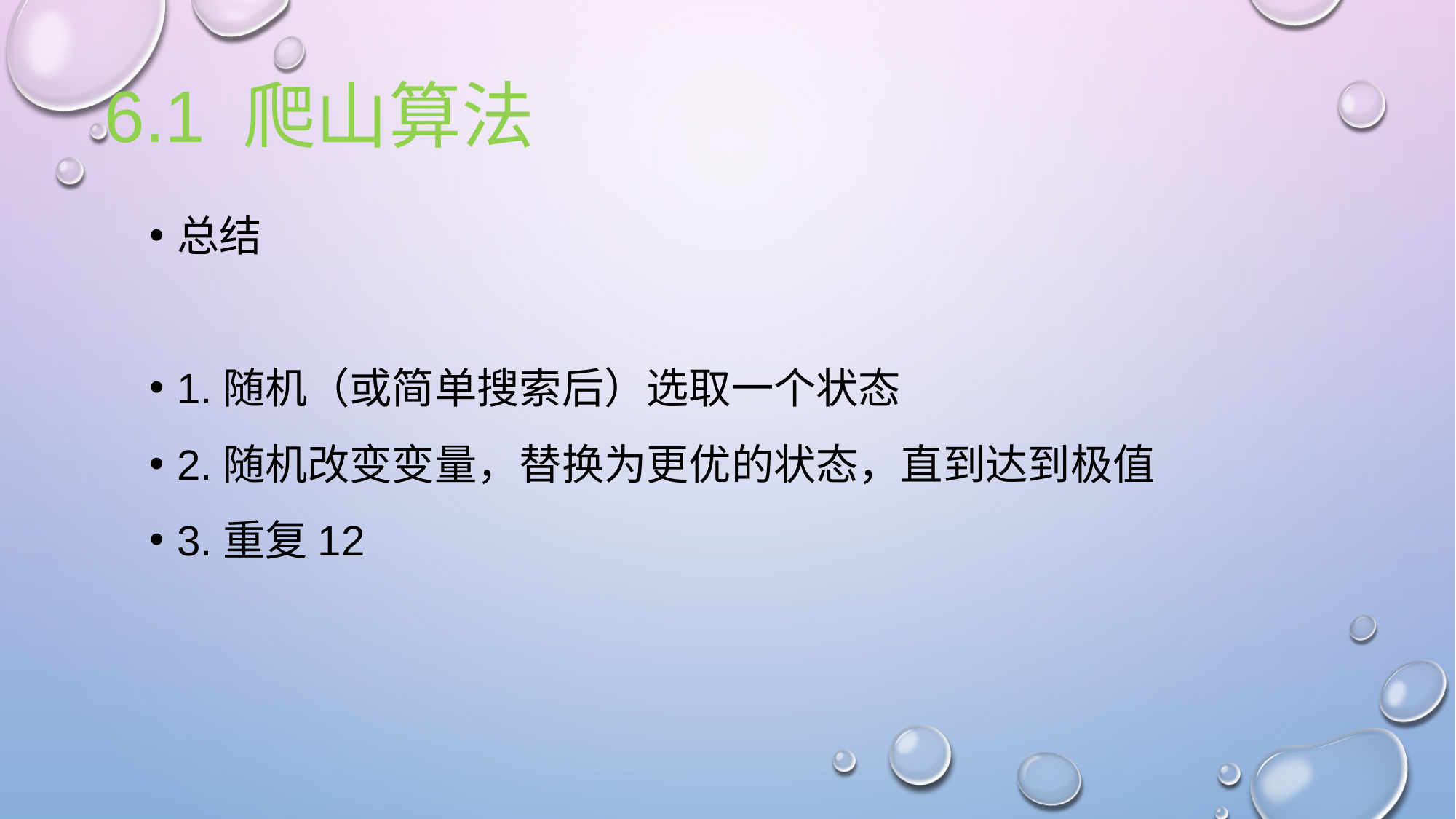

# 6.1 爬山算法
总结

1.随机（或简单搜索后）选取一个状态
2.随机改变变量，替换为更优的状态，直到达到极值
3.重复12